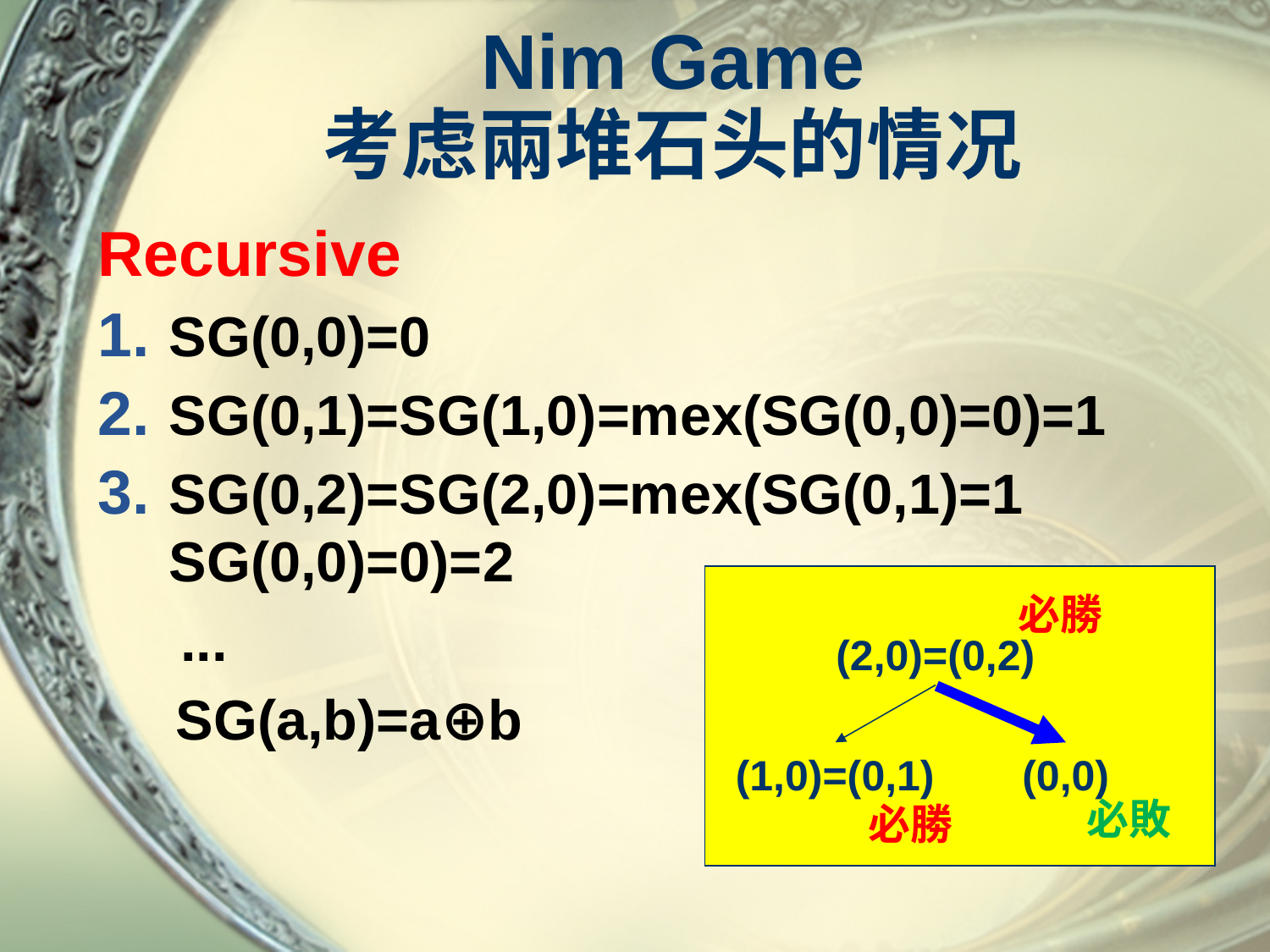

# Nim Game 考虑兩堆石头的情况
Recursive
SG(0,0)=0
SG(0,1)=SG(1,0)=mex(SG(0,0)=0)=1
SG(0,2)=SG(2,0)=mex(SG(0,1)=1 SG(0,0)=0)=2
　 ...
     SG(a,b)=a⊕b

必勝
(2,0)=(0,2)
(1,0)=(0,1)
(0,0)
必敗
必勝